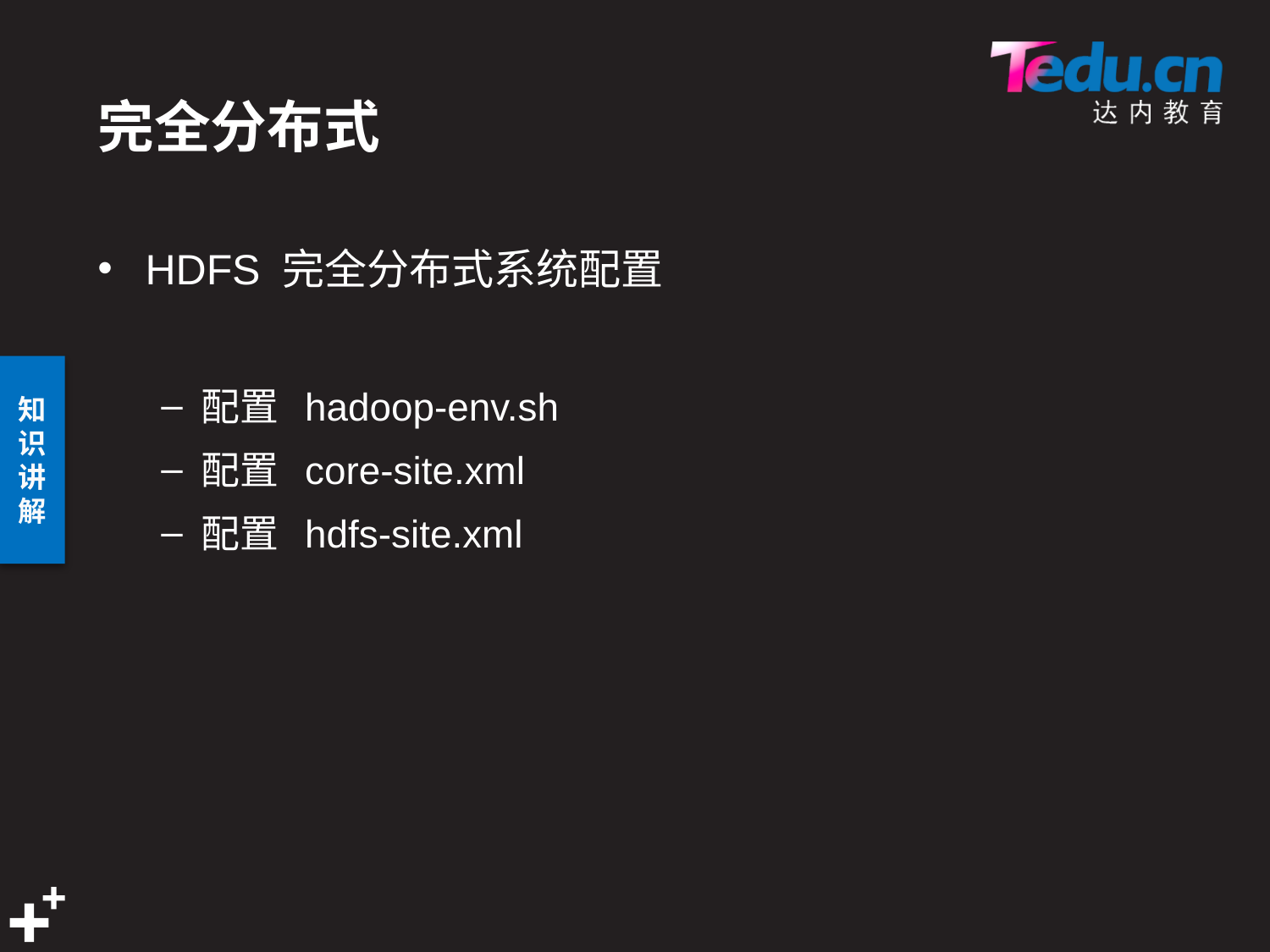

# 完全分布式
HDFS 完全分布式系统配置

配置  hadoop-env.sh
配置  core-site.xml
配置  hdfs-site.xml